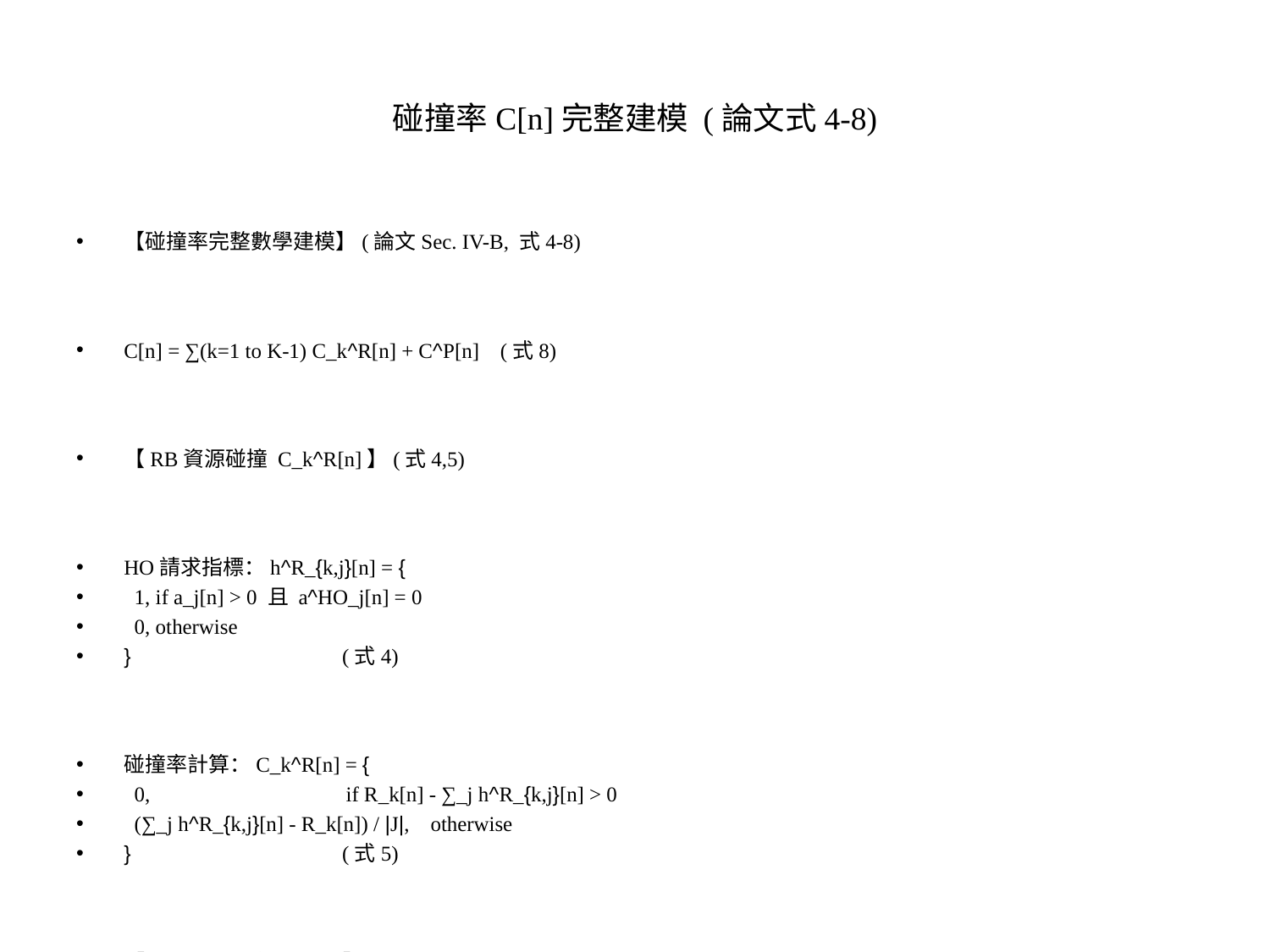

# 碰撞率C[n]完整建模 (論文式4-8)
【碰撞率完整數學建模】(論文Sec. IV-B, 式4-8)

C[n] = ∑(k=1 to K-1) C_k^R[n] + C^P[n]    (式8)

【RB資源碰撞 C_k^R[n]】(式4,5)

HO請求指標：h^R_{k,j}[n] = {
  1, if a_j[n] > 0 且 a^HO_j[n] = 0
  0, otherwise
}                                        (式4)

碰撞率計算：C_k^R[n] = {
  0,                                     if R_k[n] - ∑_j h^R_{k,j}[n] > 0
  (∑_j h^R_{k,j}[n] - R_k[n]) / |J|,    otherwise
}                                        (式5)

【PRACH碰撞 C^P[n]】(式6,7)

碰撞指標：c^P_j[n] = {
  1, if (h^C_j[n], p_j[n]) = (h^C_{j'}[n], p_{j'}[n]) for some j' ≠ j
  0, otherwise
}                                        (式6)

PRACH碰撞率：C^P[n] = (1/|J|) · ∑(j∈J) c^P_j[n]    (式7)

【關鍵變數說明】
• R_k[n]: target-SAT k的可用RB數量
• p_j[n]: UE j選擇的preamble (uniform random)
• h^C_j[n]: UE j是否收到HO Command
• P: preamble總數量

【碰撞機制分析】
• RB碰撞：請求數超過可用資源時發生
• PRACH碰撞：多UE選同一前導碼時發生
• 歸一化：除以|J|得到比例指標